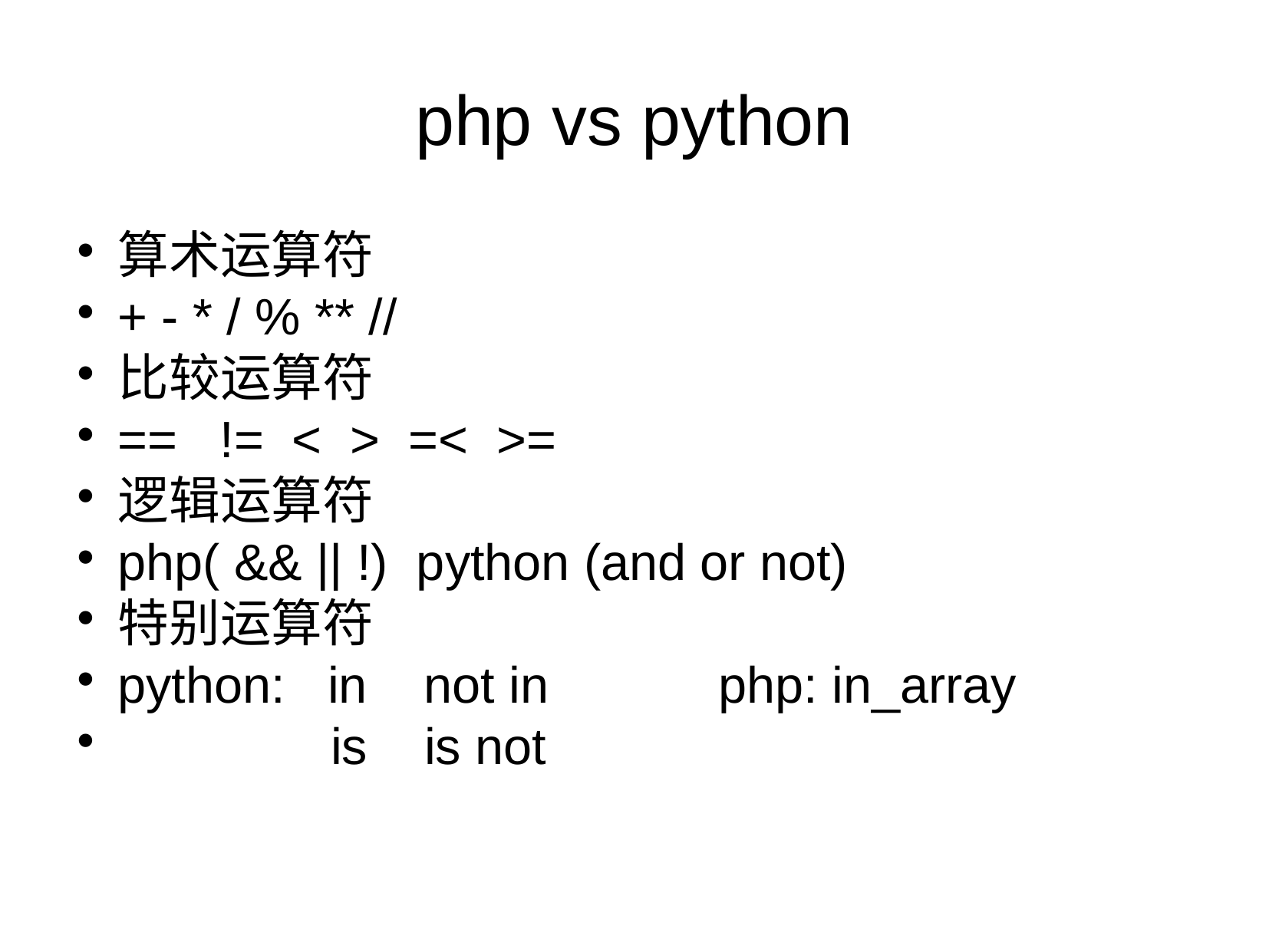

php vs python
算术运算符
+ - * / % ** //
比较运算符
==   !=  <  >  =<  >=
逻辑运算符
php( && || !)  python (and or not)
特别运算符
python:   in    not in            php: in_array
               is    is not